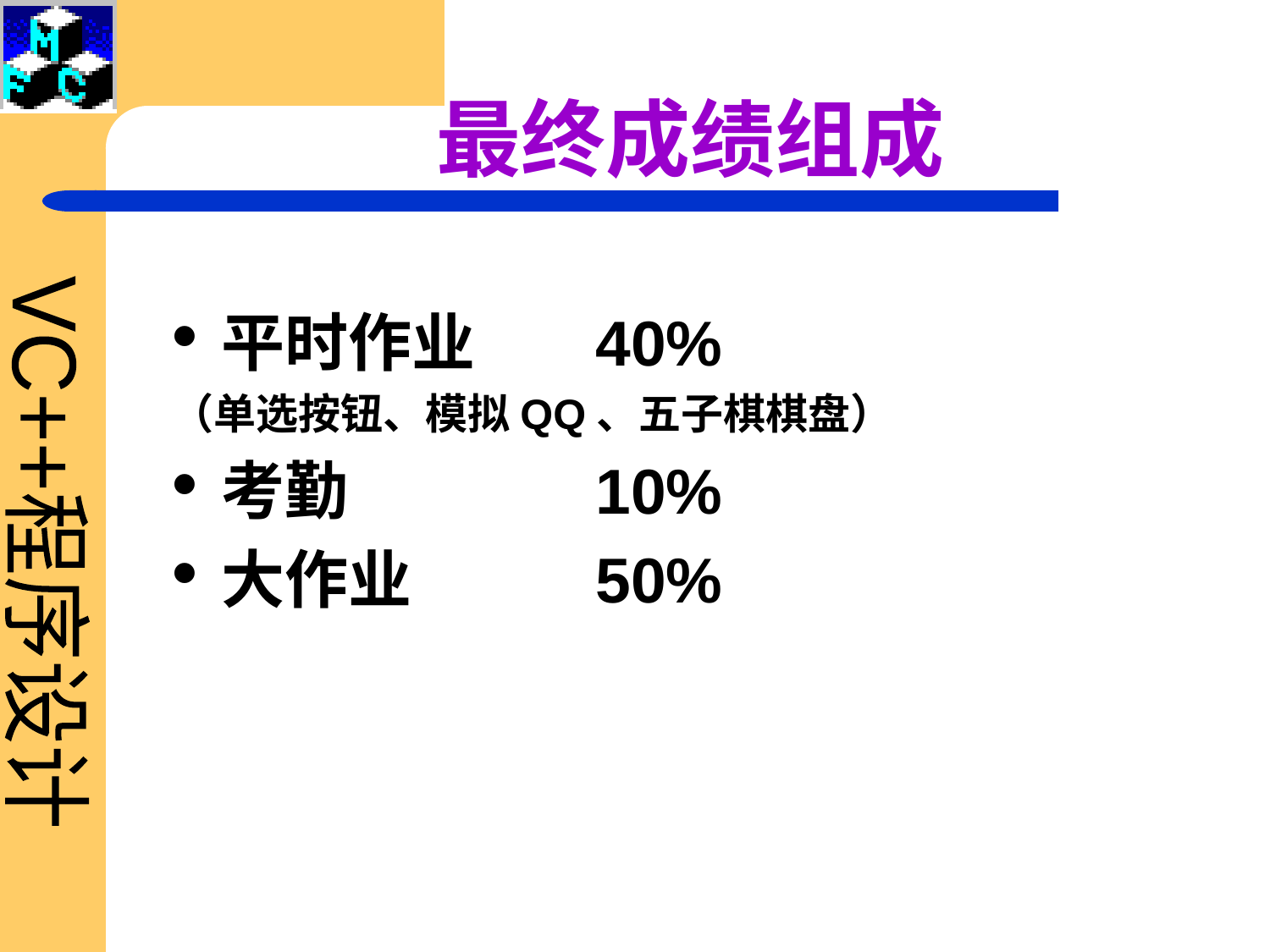

# 最终成绩组成
平时作业	40%
（单选按钮、模拟QQ、五子棋棋盘）
考勤	10%
大作业	50%